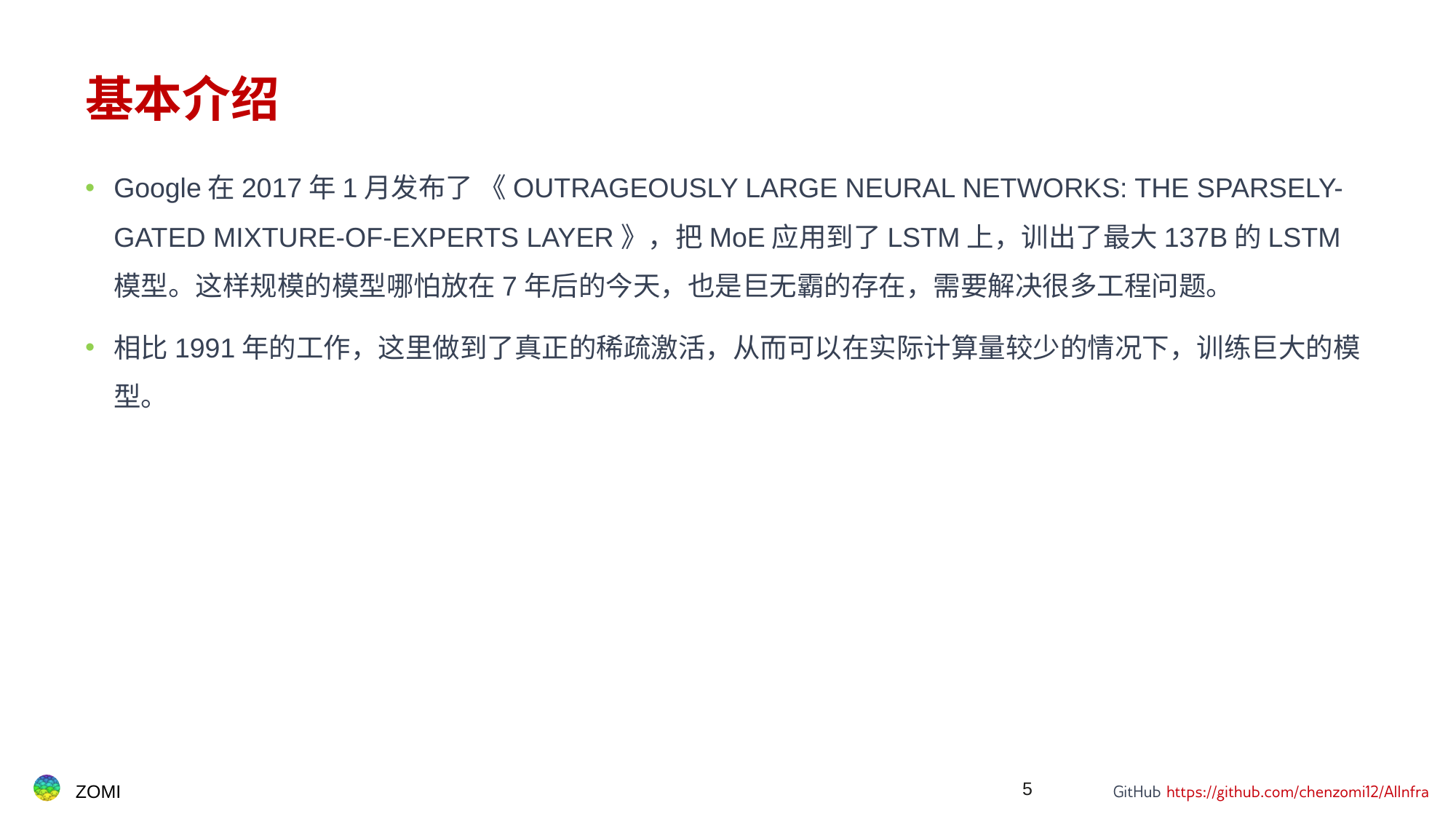

# 基本介绍
Google在2017年1月发布了 《OUTRAGEOUSLY LARGE NEURAL NETWORKS: THE SPARSELY-GATED MIXTURE-OF-EXPERTS LAYER》，把MoE应用到了LSTM上，训出了最大137B的LSTM模型。这样规模的模型哪怕放在7年后的今天，也是巨无霸的存在，需要解决很多工程问题。
相比1991年的工作，这里做到了真正的稀疏激活，从而可以在实际计算量较少的情况下，训练巨大的模型。